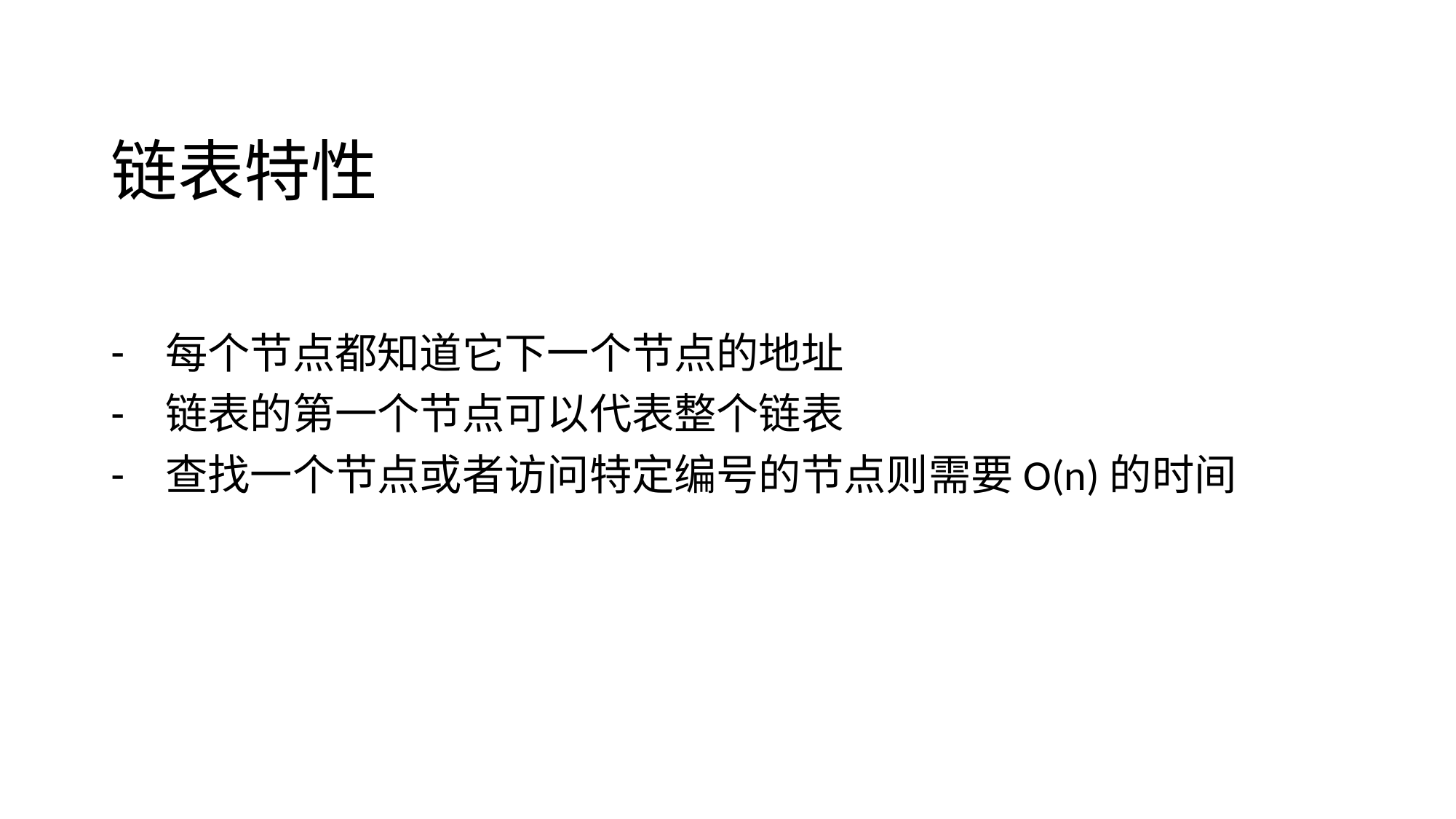

# 链表特性

每个节点都知道它下一个节点的地址
链表的第一个节点可以代表整个链表
查找一个节点或者访问特定编号的节点则需要O(n)的时间